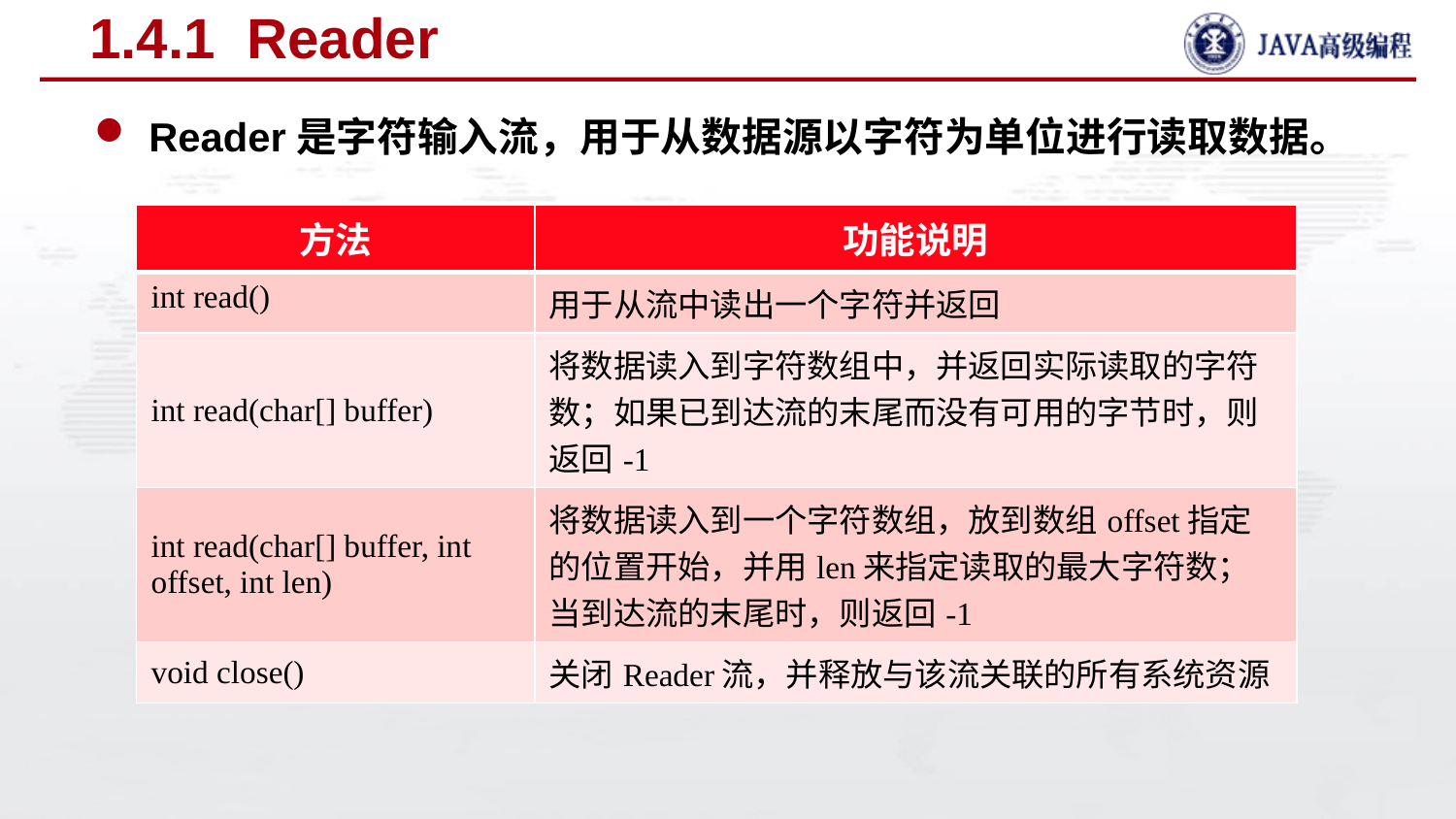

# 1.4.1  Reader
Reader是字符输入流，用于从数据源以字符为单位进行读取数据。

| 方法 | 功能说明 |
| --- | --- |
| int read() | 用于从流中读出一个字符并返回 |
| int read(char[] buffer) | 将数据读入到字符数组中，并返回实际读取的字符数；如果已到达流的末尾而没有可用的字节时，则返回-1 |
| int read(char[] buffer, int offset, int len) | 将数据读入到一个字符数组，放到数组offset指定的位置开始，并用len来指定读取的最大字符数；当到达流的末尾时，则返回-1 |
| void close() | 关闭Reader流，并释放与该流关联的所有系统资源 |